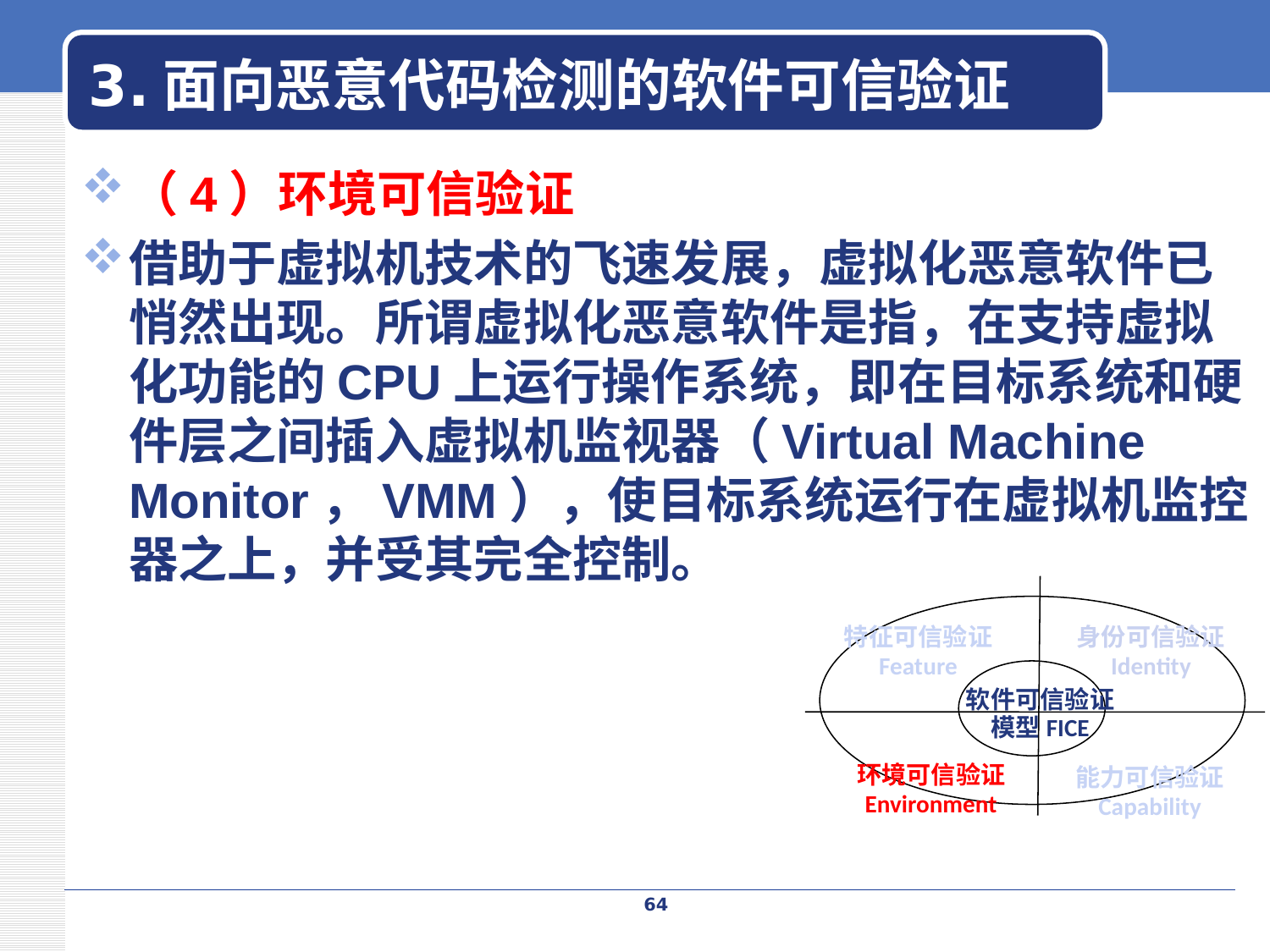

# 3.面向恶意代码检测的软件可信验证
（4）环境可信验证
借助于虚拟机技术的飞速发展，虚拟化恶意软件已悄然出现。所谓虚拟化恶意软件是指，在支持虚拟化功能的CPU上运行操作系统，即在目标系统和硬件层之间插入虚拟机监视器（Virtual Machine Monitor，VMM），使目标系统运行在虚拟机监控器之上，并受其完全控制。

特征可信验证
Feature
身份可信验证
Identity

软件可信验证
模型FICE

环境可信验证
Environment
能力可信验证
Capability
64